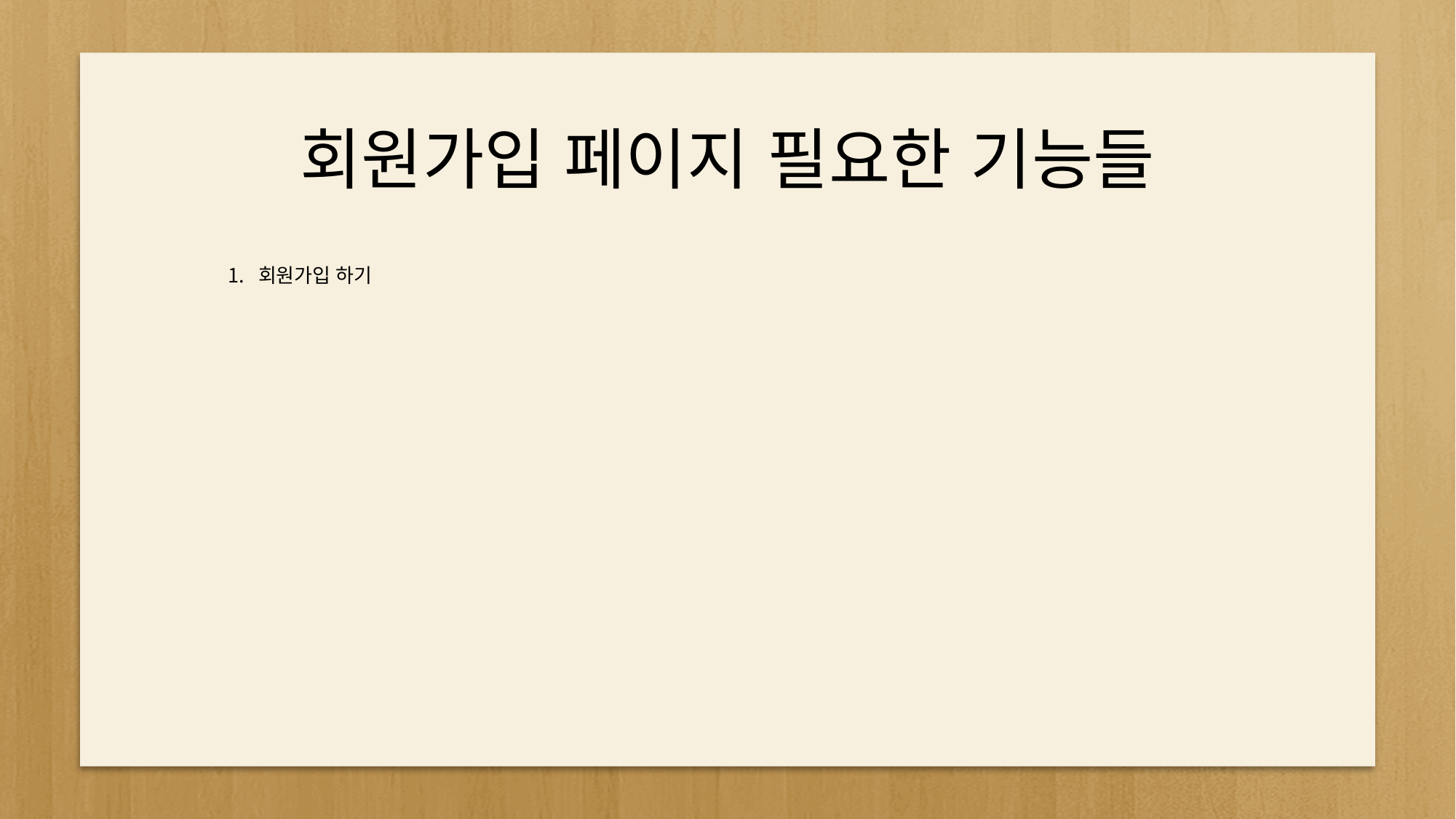

# 회원가입 페이지 필요한 기능들
회원가입 하기